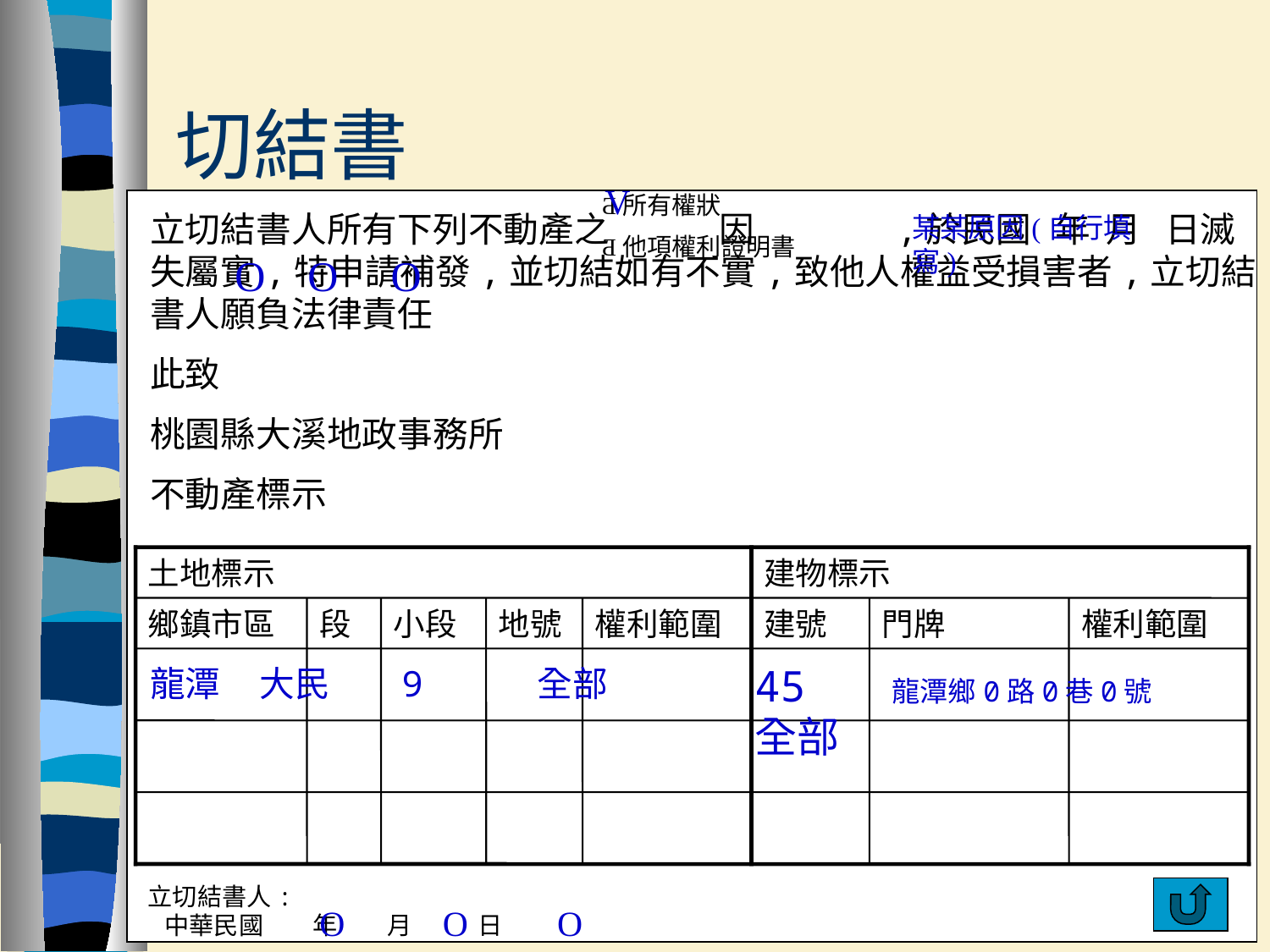

# 切結書
V
Ƌ所有權狀
Ƌ他項權利證明書

立切結書人所有下列不動產之              因                 ,於民國   年  月   日滅失屬實,特申請補發,並切結如有不實,致他人權益受損害者,立切結書人願負法律責任
此致
桃園縣大溪地政事務所
不動產標示
土地標示

建物標示

鄉鎮市區

段

小段

地號

權利範圍

建號
門牌

權利範圍

立切結書人:
  中華民國         年         月            日
某某原因(自行填寫)
O    O     O
45   龍潭鄉0路0巷0號  全部
龍潭     大民        9     全部

O           O          O